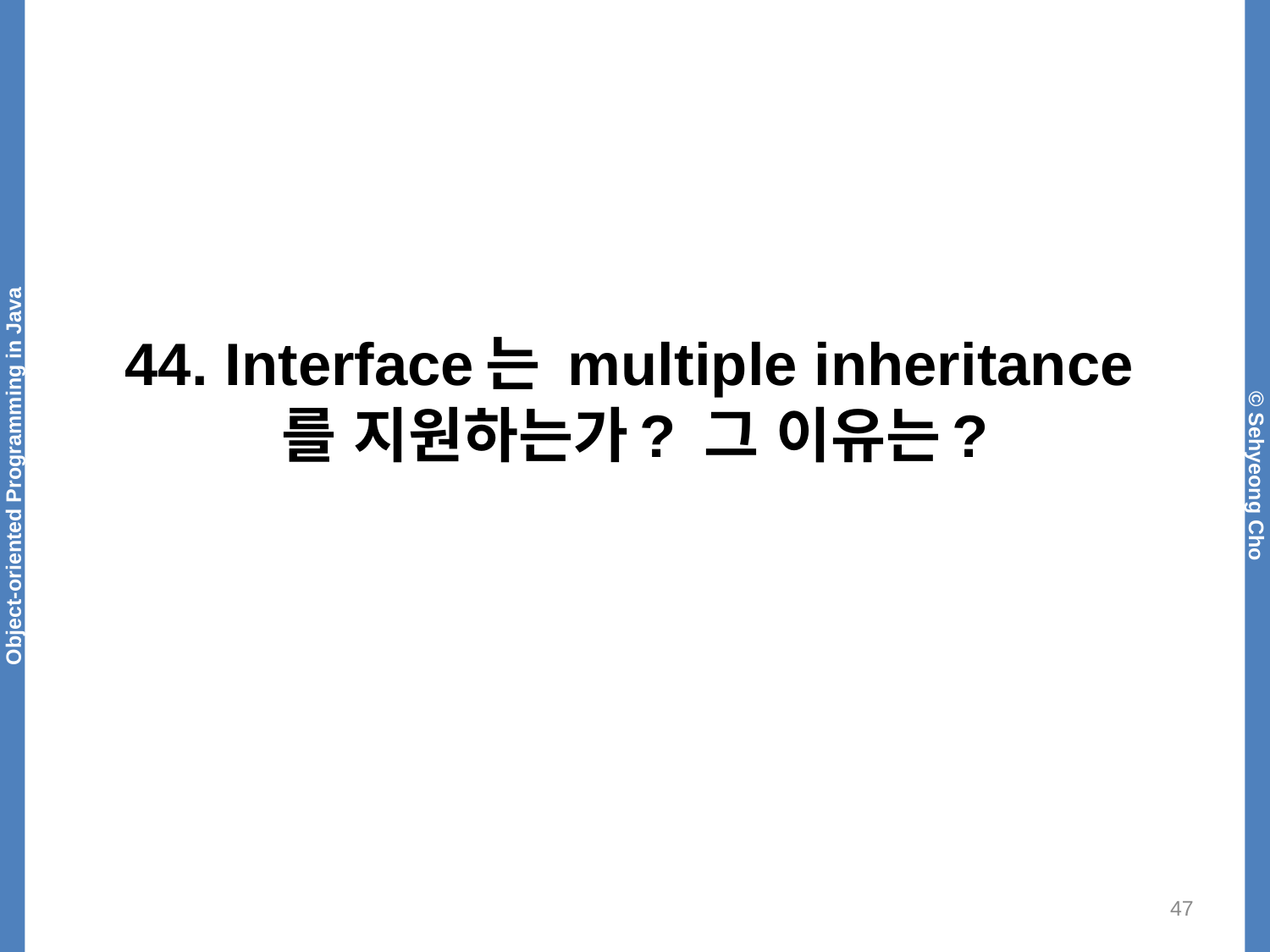

# 44. Interface는 multiple inheritance를 지원하는가? 그 이유는?

47